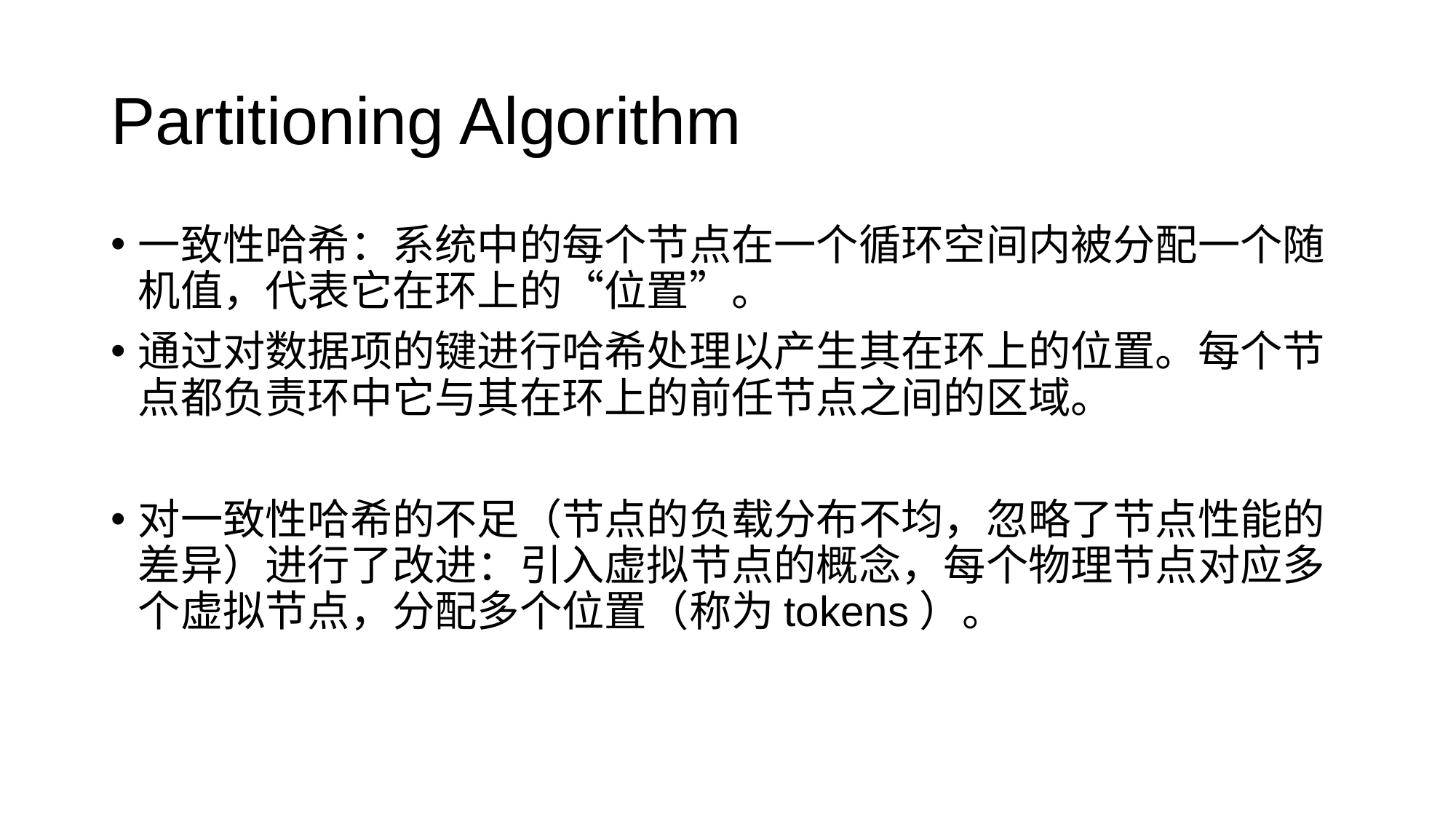

# Partitioning Algorithm
一致性哈希：系统中的每个节点在一个循环空间内被分配一个随机值，代表它在环上的“位置”。
通过对数据项的键进行哈希处理以产生其在环上的位置。每个节点都负责环中它与其在环上的前任节点之间的区域。

对一致性哈希的不足（节点的负载分布不均，忽略了节点性能的差异）进行了改进：引入虚拟节点的概念，每个物理节点对应多个虚拟节点，分配多个位置（称为tokens）。